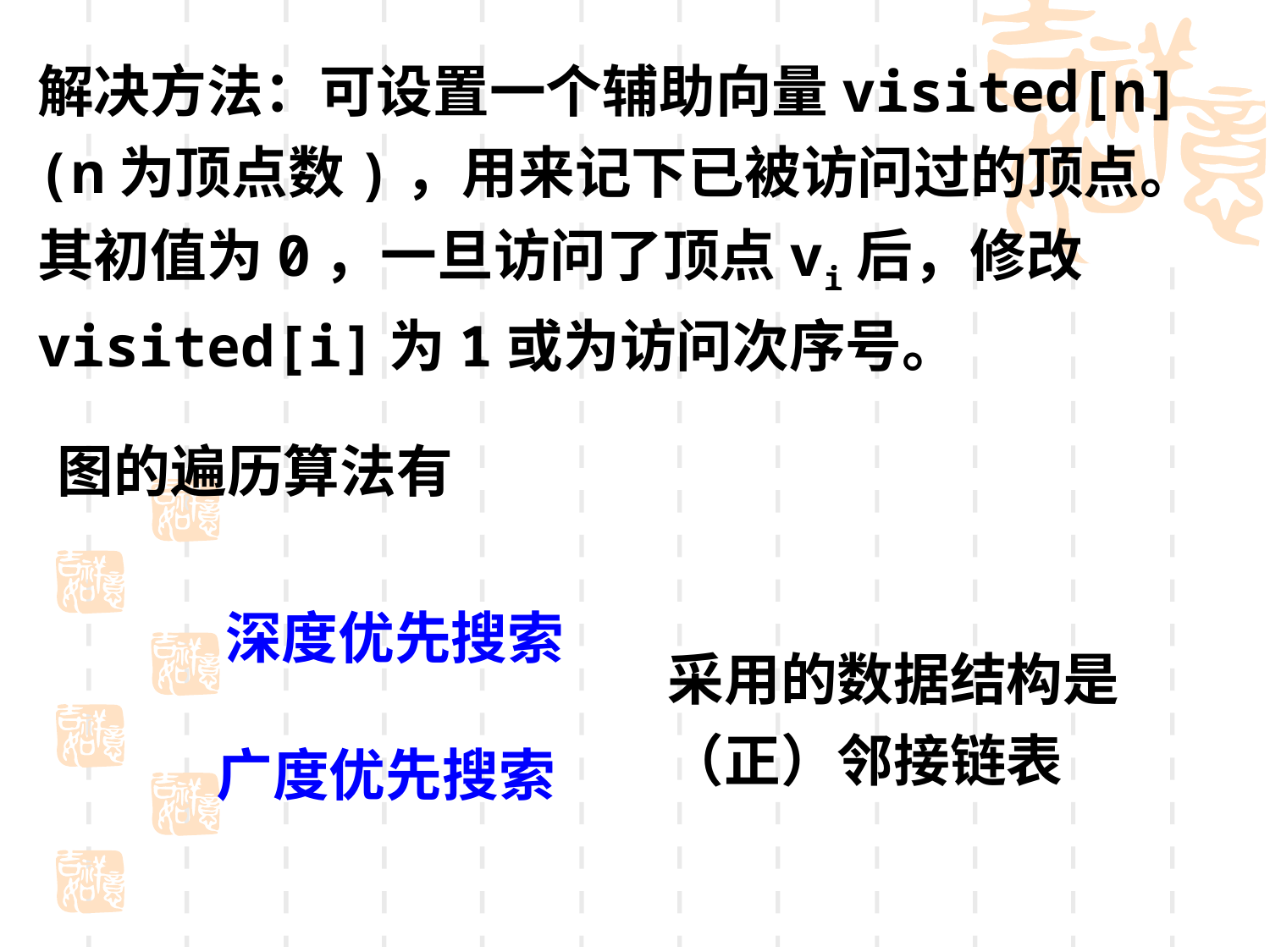

解决方法：可设置一个辅助向量visited[n](n为顶点数)，用来记下已被访问过的顶点。其初值为0，一旦访问了顶点vi后，修改visited[i]为1或为访问次序号。
图的遍历算法有
深度优先搜索
采用的数据结构是（正）邻接链表
广度优先搜索